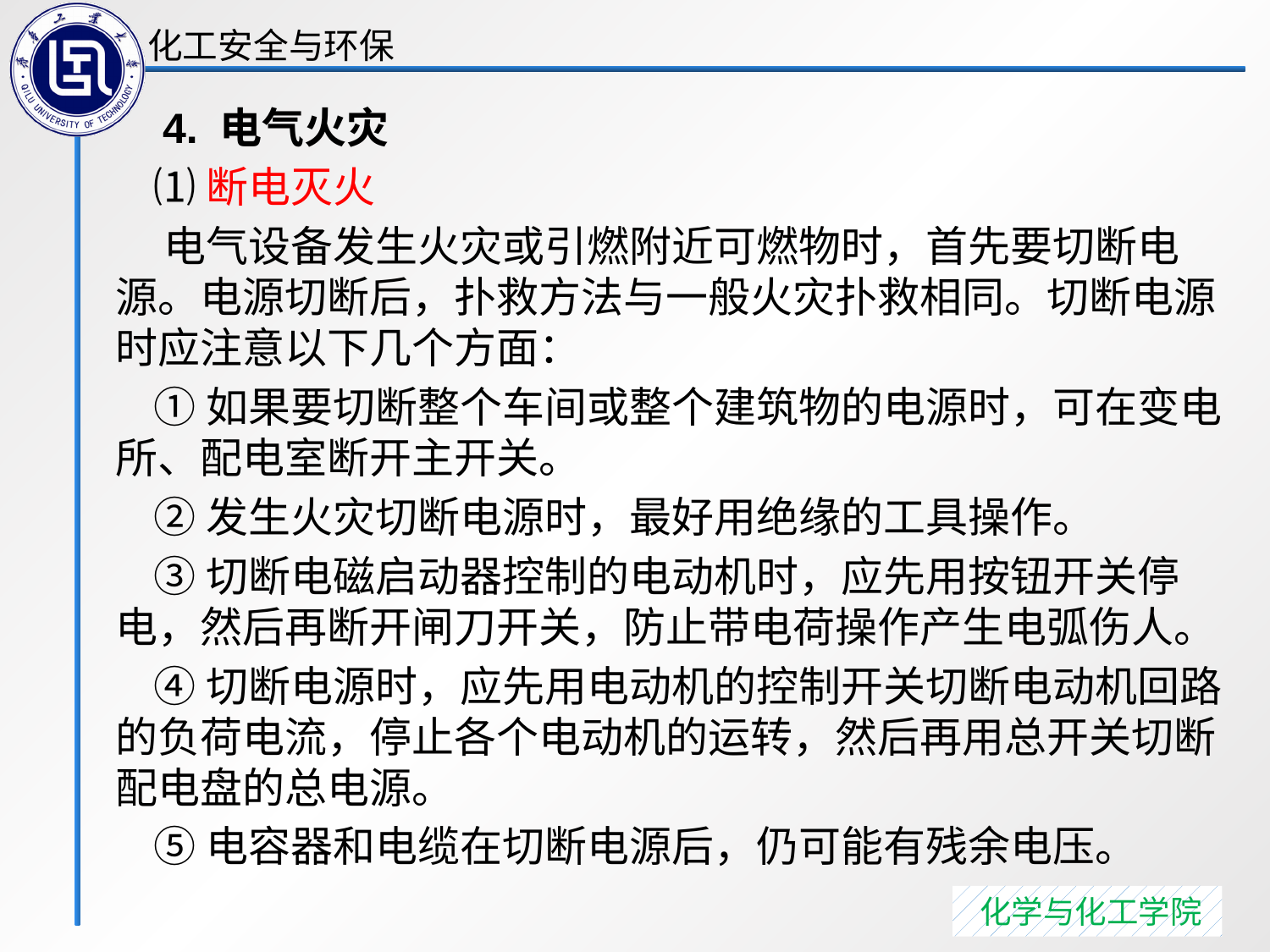

4. 电气火灾
    ⑴断电灭火
    电气设备发生火灾或引燃附近可燃物时，首先要切断电源。电源切断后，扑救方法与一般火灾扑救相同。切断电源时应注意以下几个方面：
    ①如果要切断整个车间或整个建筑物的电源时，可在变电所、配电室断开主开关。
    ②发生火灾切断电源时，最好用绝缘的工具操作。
    ③切断电磁启动器控制的电动机时，应先用按钮开关停电，然后再断开闸刀开关，防止带电荷操作产生电弧伤人。
    ④切断电源时，应先用电动机的控制开关切断电动机回路的负荷电流，停止各个电动机的运转，然后再用总开关切断配电盘的总电源。
    ⑤电容器和电缆在切断电源后，仍可能有残余电压。